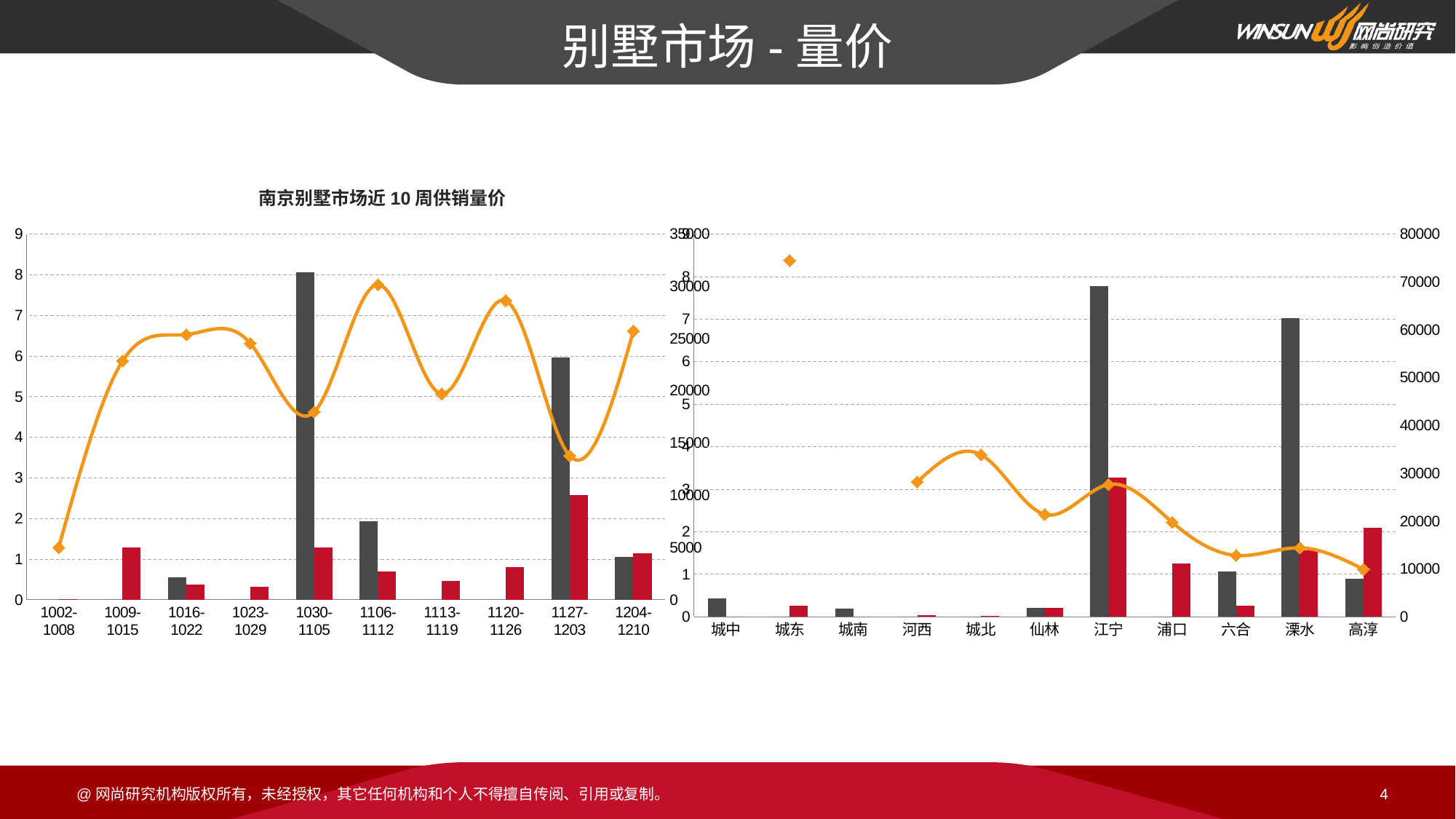

# 别墅市场-量价

南京别墅市场近10周供销量价

### Chart

| Category | 上市面积（万㎡） | 成交面积（万㎡） | 成交均价（元/㎡） |
|---|---|---|---|
| 1002-1008 | 0.0 | 0.02 | 5000.0 |
| 1009-1015 | 0.0 | 1.28 | 22858.0 |
| 1016-1022 | 0.55 | 0.37 | 25392.0 |
| 1023-1029 | 0.0 | 0.32 | 24547.0 |
| 1030-1105 | 8.06 | 1.28 | 17980.0 |
| 1106-1112 | 1.93 | 0.69 | 30172.0 |
| 1113-1119 | 0.0 | 0.47 | 19725.0 |
| 1120-1126 | 0.0 | 0.81 | 28652.0 |
| 1127-1203 | 5.96 | 2.58 | 13791.0 |
| 1204-1210 | 1.06 | 1.15 | 25723.0 |

### Chart

| Category | 上市面积（万㎡） | 成交面积（万㎡） | 成交均价（元/㎡） |
|---|---|---|---|
| 城中 | 0.43 | 0.0 | None |
| 城东 | 0.0 | 0.26 | 74474.0 |
| 城南 | 0.19 | 0.0 | None |
| 河西 | 0.0 | 0.04 | 28212.0 |
| 城北 | 0.0 | 0.03 | 33888.0 |
| 仙林 | 0.21 | 0.21 | 21409.0 |
| 江宁 | 7.78 | 3.28 | 27674.0 |
| 浦口 | 0.0 | 1.25 | 19761.0 |
| 六合 | 1.06 | 0.26 | 12842.0 |
| 溧水 | 7.02 | 1.57 | 14427.0 |
| 高淳 | 0.89 | 2.09 | 9953.0 |
4